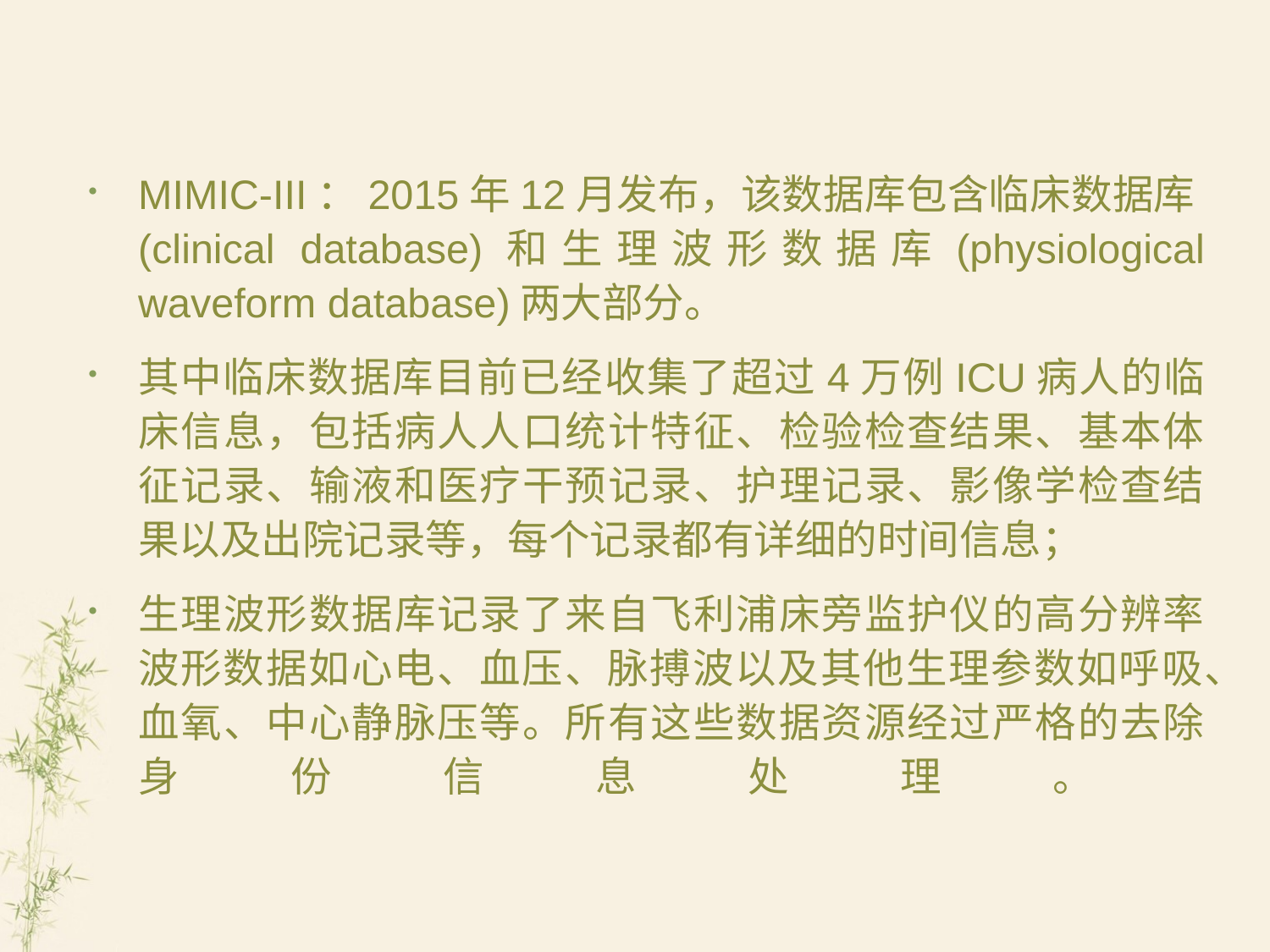

#
MIMIC-III：2015年12月发布，该数据库包含临床数据库(clinical database)和生理波形数据库(physiological waveform database)两大部分。
其中临床数据库目前已经收集了超过4万例ICU病人的临床信息，包括病人人口统计特征、检验检查结果、基本体征记录、输液和医疗干预记录、护理记录、影像学检查结果以及出院记录等，每个记录都有详细的时间信息；
生理波形数据库记录了来自飞利浦床旁监护仪的高分辨率波形数据如心电、血压、脉搏波以及其他生理参数如呼吸、血氧、中心静脉压等。所有这些数据资源经过严格的去除身份信息处理。